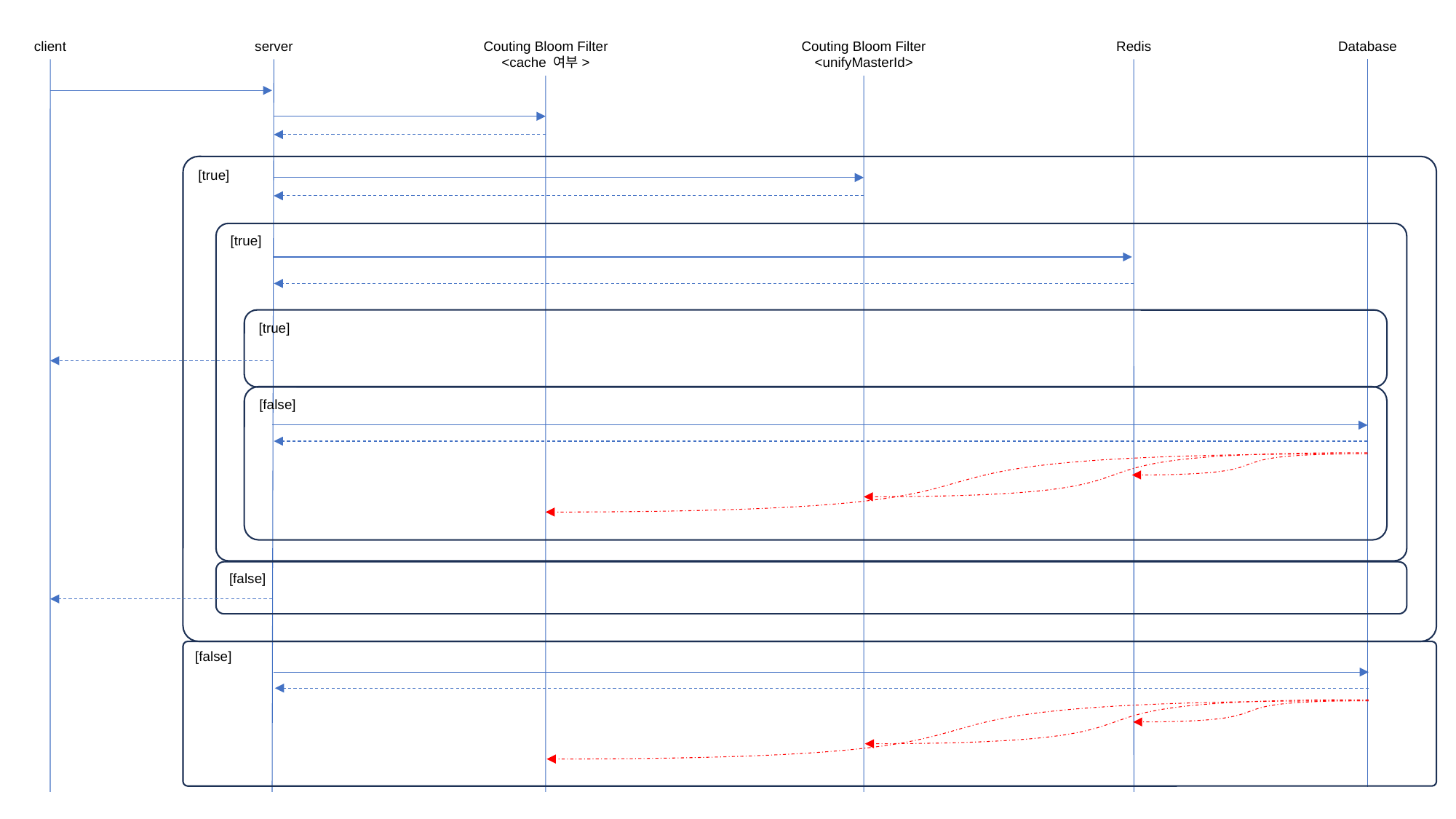

client
server
Couting Bloom Filter
<cache 여부>
Couting Bloom Filter
<unifyMasterId>
Redis
Database
[true]
[true]
[true]
[false]
[false]
[false]